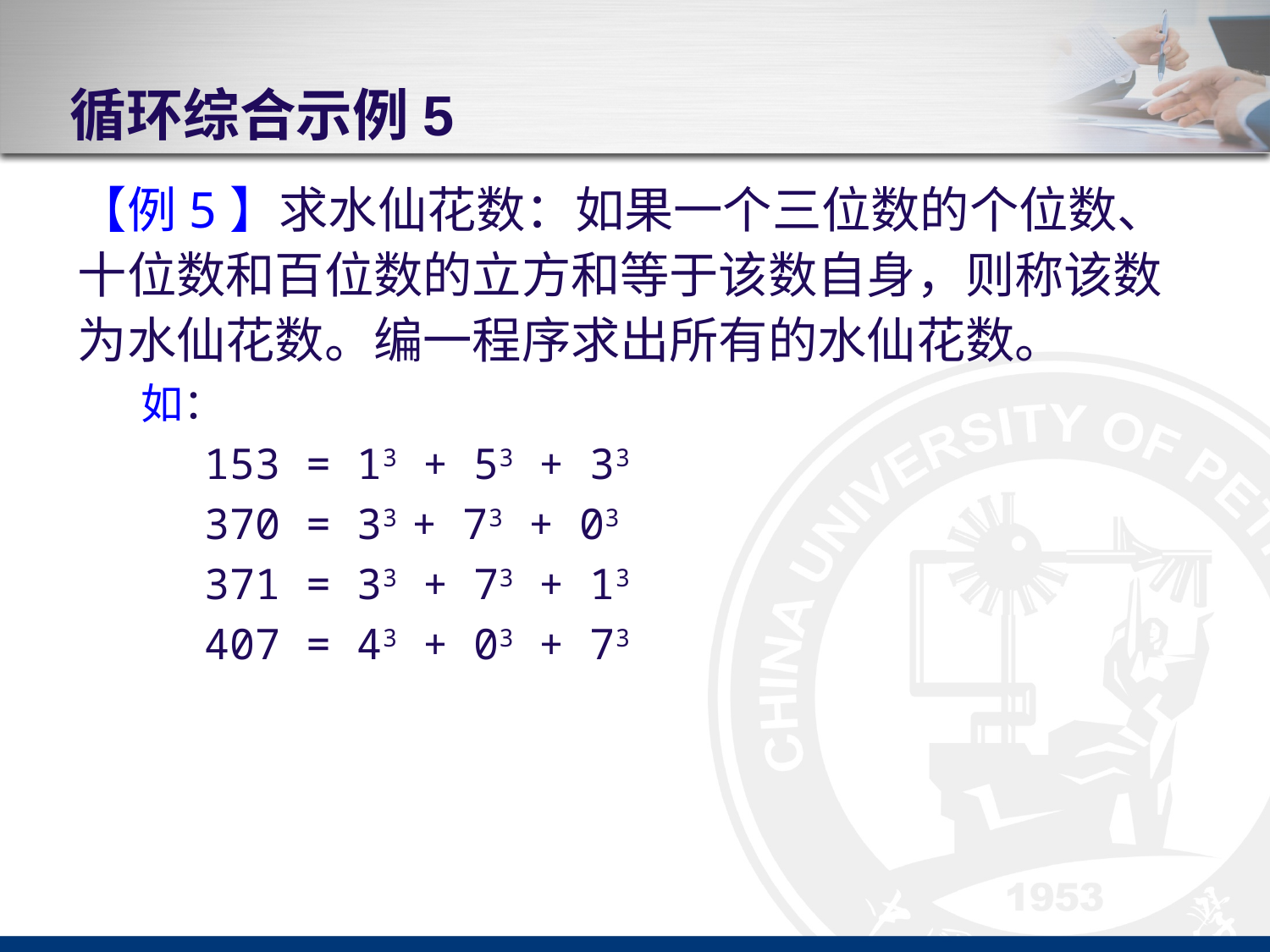

# 循环综合示例5
【例5】求水仙花数：如果一个三位数的个位数、十位数和百位数的立方和等于该数自身，则称该数为水仙花数。编一程序求出所有的水仙花数。
如：
153 = 13 + 53 + 33
370 = 33 + 73 + 03
371 = 33 + 73 + 13
407 = 43 + 03 + 73